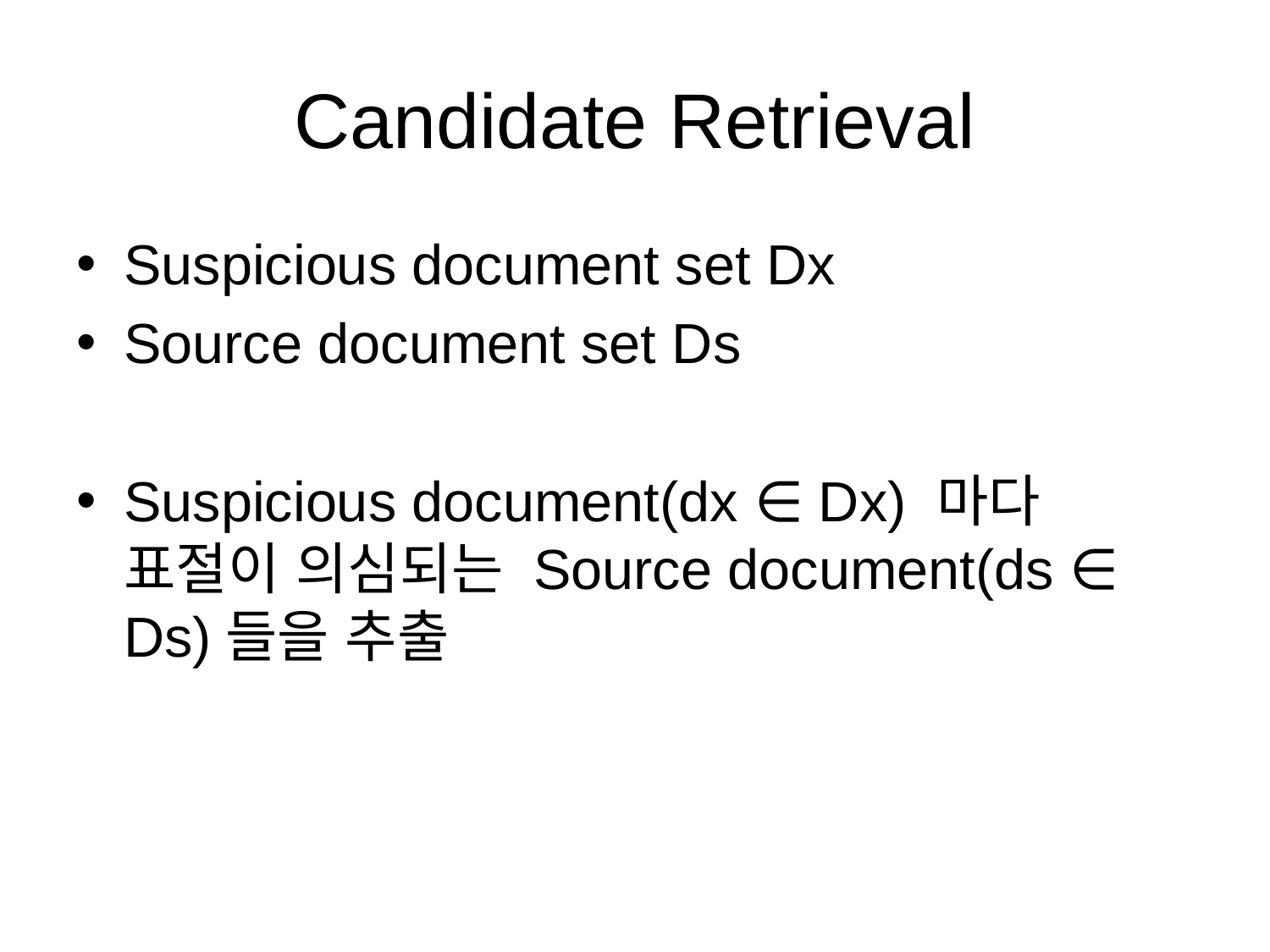

# Candidate Retrieval
Suspicious document set Dx
Source document set Ds

Suspicious document(dx ∈ Dx) 마다 표절이 의심되는 Source document(ds ∈ Ds)들을 추출